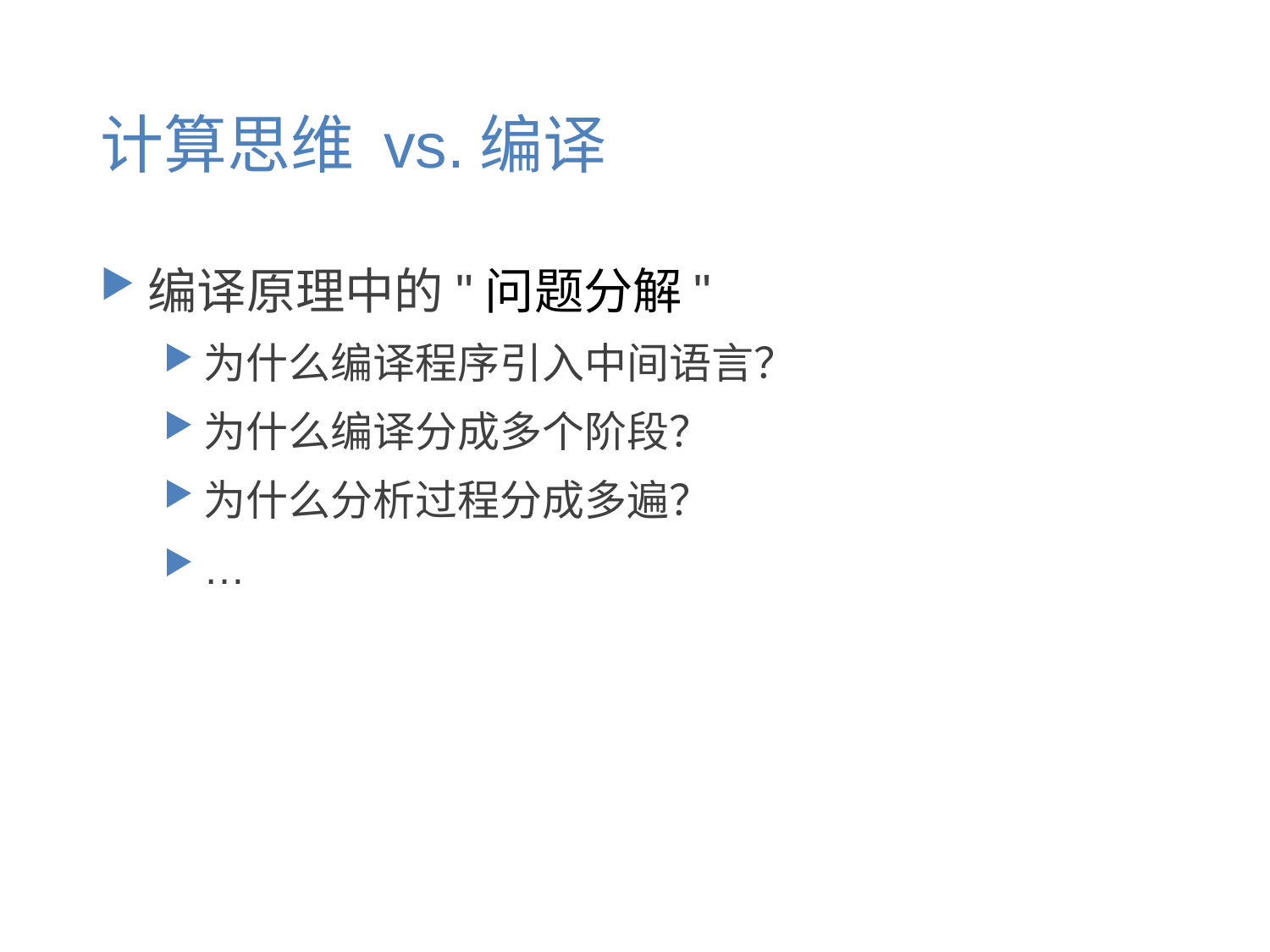

# 计算思维 vs.编译
编译原理中的"问题分解"
为什么编译程序引入中间语言？
为什么编译分成多个阶段？
为什么分析过程分成多遍？
…